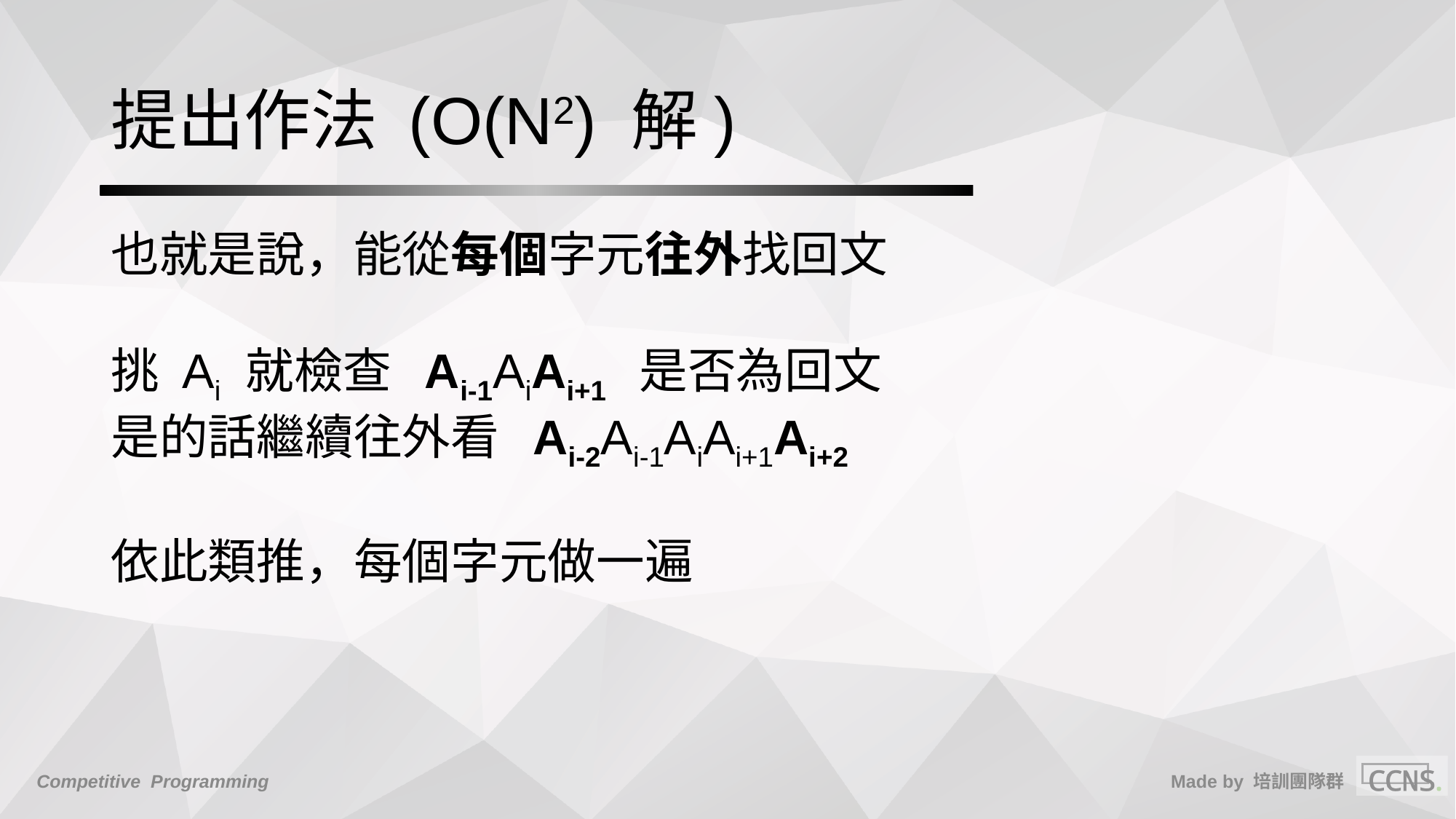

# 提出作法 (O(N2) 解)
也就是說，能從每個字元往外找回文
挑 Ai 就檢查  Ai-1AiAi+1  是否為回文
是的話繼續往外看  Ai-2Ai-1AiAi+1Ai+2
依此類推，每個字元做一遍